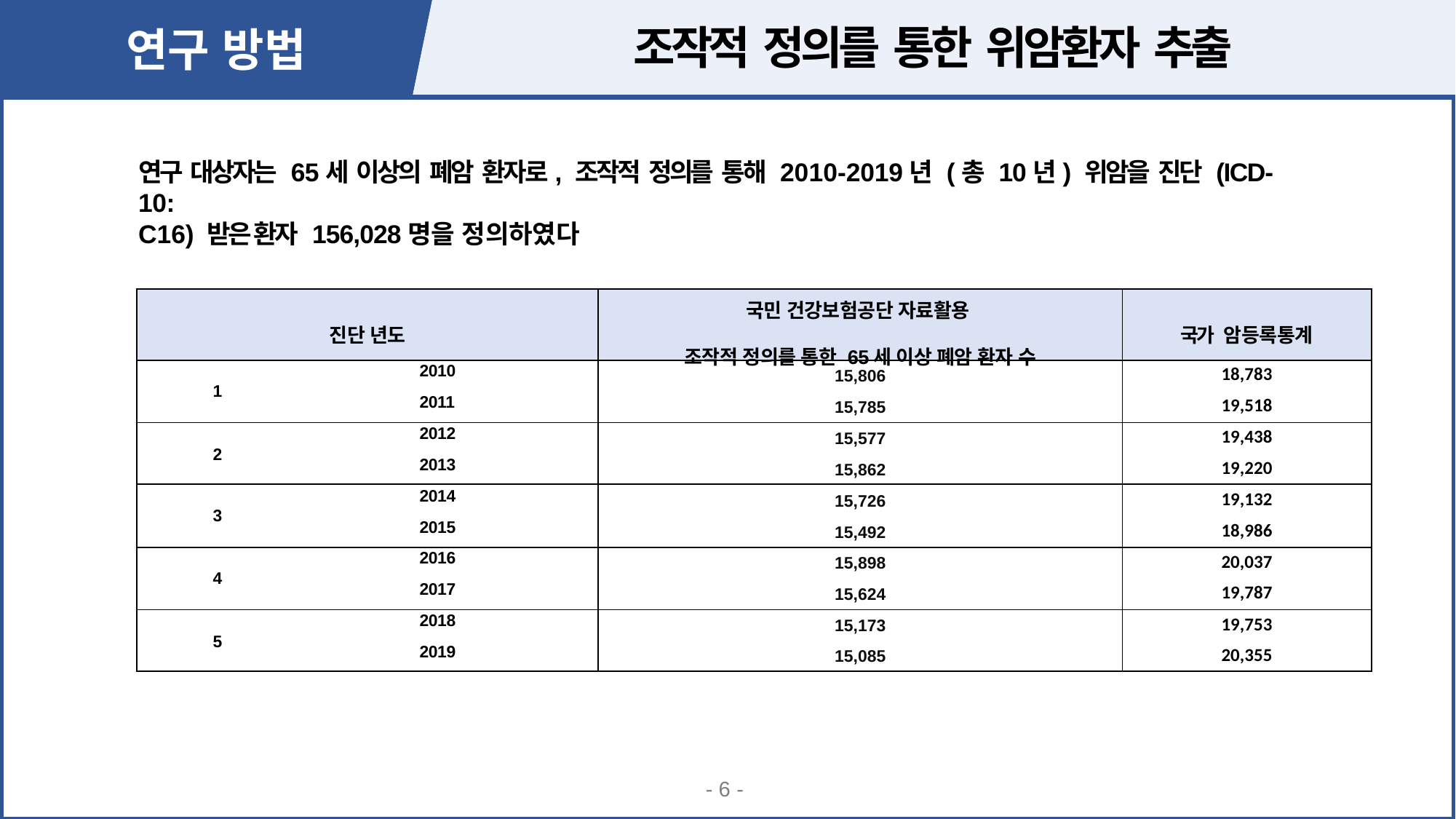

연구 방법

# 연구 방법	조작적 정의를 통한 위암환자 추출

연구 대상자는 65세 이상의 폐암 환자로, 조작적 정의를 통해 2010-2019년 (총 10년) 위암을 진단 (ICD-10:
C16) 받은 환자 156,028명을 정의하였다
| 진단 년도 |  | 국민 건강보험공단 자료활용 조작적 정의를 통한 65세 이상 폐암 환자 수 | 국가 암등록통계 |
| --- | --- | --- | --- |
| 1 | 2010 | 15,806 | 18,783 |
| 1 | 2011 | 15,785 | 19,518 |
| 2 | 2012 | 15,577 | 19,438 |
|  | 2013 | 15,862 | 19,220 |
| 3 | 2014 | 15,726 | 19,132 |
| 3 | 2015 | 15,492 | 18,986 |
| 4 | 2016 | 15,898 | 20,037 |
|  | 2017 | 15,624 | 19,787 |
| 5 | 2018 | 15,173 | 19,753 |
|  | 2019 | 15,085 | 20,355 |
- 6 -